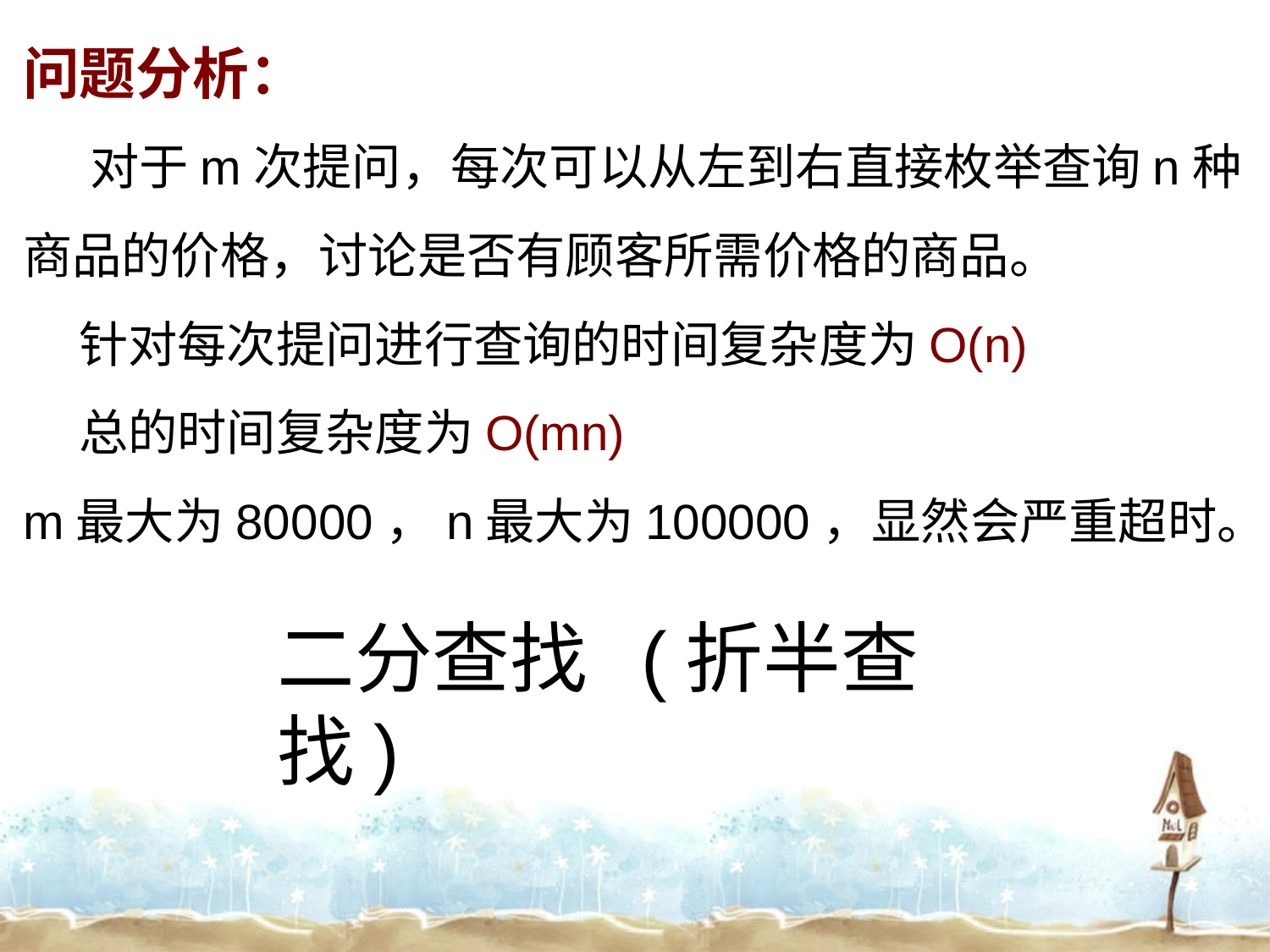

问题分析：
     对于m次提问，每次可以从左到右直接枚举查询n种商品的价格，讨论是否有顾客所需价格的商品。
    针对每次提问进行查询的时间复杂度为O(n)
    总的时间复杂度为O(mn)
m最大为80000，n最大为100000，显然会严重超时。
二分查找  (折半查找)